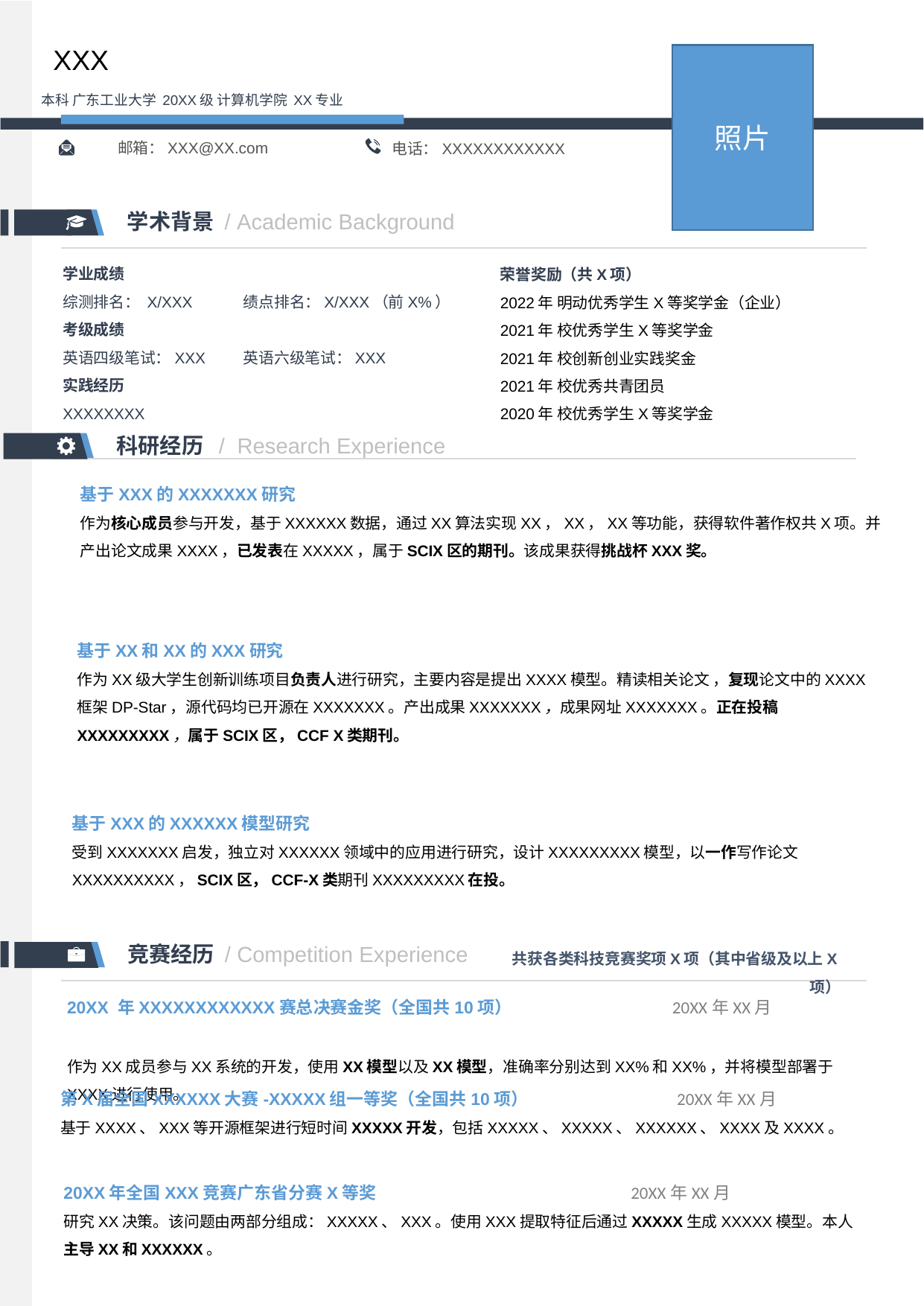

XXX
照片

本科 广东工业大学 20XX级 计算机学院 XX专业

邮箱：XXX@XX.com

电话：XXXXXXXXXXXX

学术背景 / Academic Background

学业成绩
综测排名： X/XXX           绩点排名：X/XXX（前X%）
考级成绩
英语四级笔试：XXX        英语六级笔试：XXX
实践经历
XXXXXXXX
荣誉奖励（共X项）
2022年 明动优秀学生X等奖学金（企业）
2021年 校优秀学生X等奖学金
2021年 校创新创业实践奖金
2021年 校优秀共青团员
2020年 校优秀学生X等奖学金

科研经历  /  Research Experience

基于XXX的XXXXXXX研究
作为核心成员参与开发，基于XXXXXX数据，通过XX算法实现XX，XX，XX等功能，获得软件著作权共X项。并产出论文成果XXXX，已发表在XXXXX，属于SCIX区的期刊。该成果获得挑战杯XXX奖。
基于XX和XX的XXX研究
作为XX级大学生创新训练项目负责人进行研究，主要内容是提出XXXX模型。精读相关论文 ，复现论文中的XXXX框架DP-Star，源代码均已开源在XXXXXXX。产出成果XXXXXXX，成果网址XXXXXXX。正在投稿XXXXXXXXX，属于SCIX区，CCF X类期刊。

基于XXX的XXXXXX模型研究
受到XXXXXXX启发，独立对XXXXXX领域中的应用进行研究，设计XXXXXXXXX模型，以一作写作论文XXXXXXXXXX，SCIX区，CCF-X类期刊XXXXXXXXX在投。
共获各类科技竞赛奖项X项（其中省级及以上X项）

竞赛经历 / Competition Experience

20XX 年XXXXXXXXXXXX赛总决赛金奖（全国共10项）                                        20XX年XX月
作为XX成员参与XX系统的开发，使用XX模型以及XX模型，准确率分别达到XX%和XX%，并将模型部署于XXXX进行使用。
第X届全国XXXXXX大赛-XXXXX组一等奖（全国共10项）                                     20XX年XX月
基于XXXX、XXX等开源框架进行短时间XXXXX开发，包括XXXXX、XXXXX、XXXXXX、XXXX及XXXX。
20XX年全国XXX竞赛广东省分赛X等奖                                                                20XX年XX月
研究XX决策。该问题由两部分组成：XXXXX、XXX。使用XXX提取特征后通过XXXXX生成XXXXX模型。本人主导XX和XXXXXX。